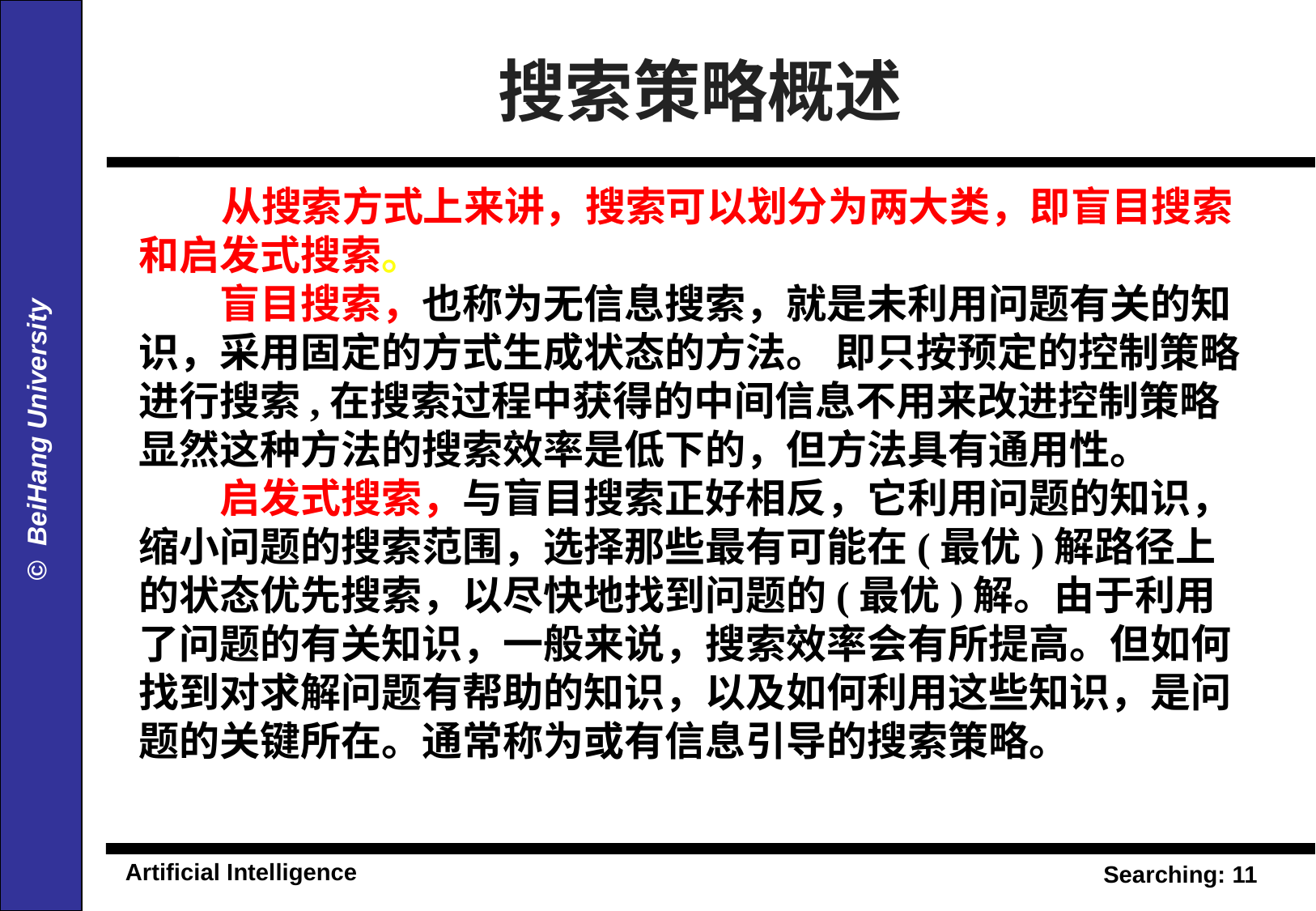

搜索策略概述
        从搜索方式上来讲，搜索可以划分为两大类，即盲目搜索和启发式搜索。
　　盲目搜索，也称为无信息搜索，就是未利用问题有关的知识，采用固定的方式生成状态的方法。 即只按预定的控制策略进行搜索,在搜索过程中获得的中间信息不用来改进控制策略显然这种方法的搜索效率是低下的，但方法具有通用性。
　　启发式搜索，与盲目搜索正好相反，它利用问题的知识，缩小问题的搜索范围，选择那些最有可能在(最优)解路径上的状态优先搜索，以尽快地找到问题的(最优)解。由于利用了问题的有关知识，一般来说，搜索效率会有所提高。但如何找到对求解问题有帮助的知识，以及如何利用这些知识，是问题的关键所在。通常称为或有信息引导的搜索策略。